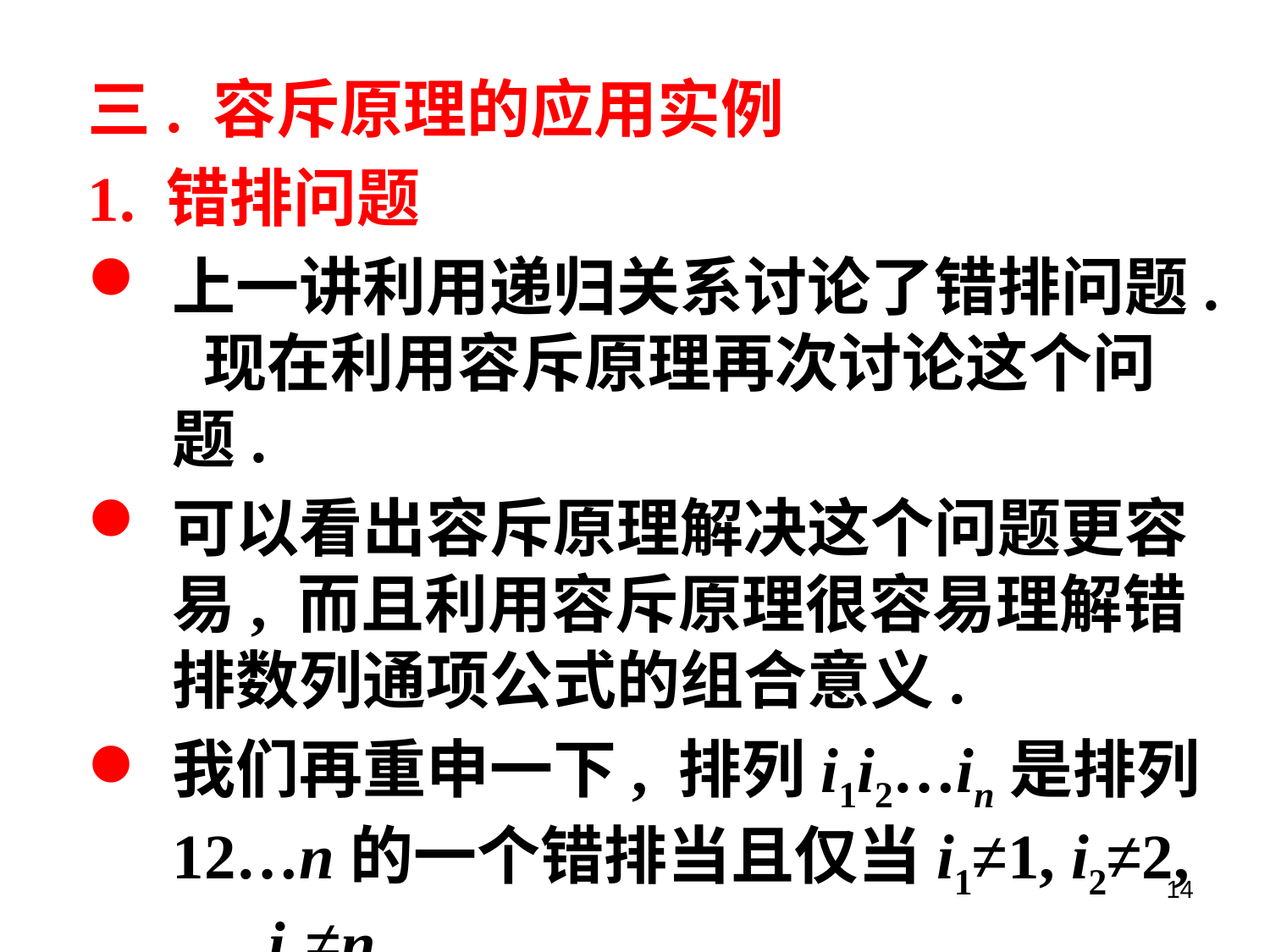

三. 容斥原理的应用实例
1. 错排问题
上一讲利用递归关系讨论了错排问题. 现在利用容斥原理再次讨论这个问题.
可以看出容斥原理解决这个问题更容易, 而且利用容斥原理很容易理解错排数列通项公式的组合意义.
我们再重申一下, 排列i1i2…in是排列12…n的一个错排当且仅当i1≠1, i2≠2, …, in≠n.
14